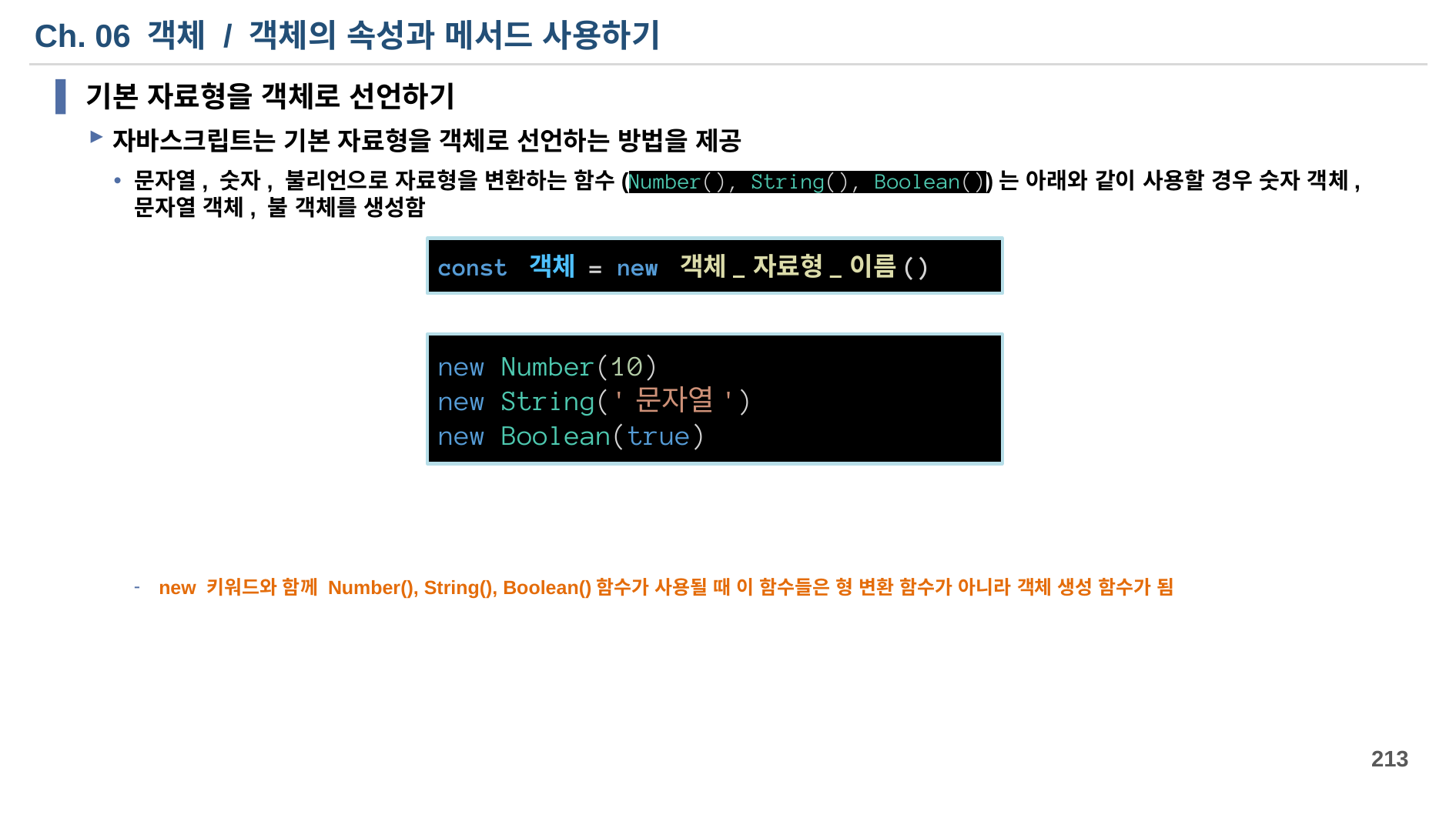

# Ch. 06 객체 / 객체의 속성과 메서드 사용하기
기본 자료형을 객체로 선언하기
자바스크립트는 기본 자료형을 객체로 선언하는 방법을 제공
문자열, 숫자, 불리언으로 자료형을 변환하는 함수(Number(), String(), Boolean())는 아래와 같이 사용할 경우 숫자 객체, 문자열 객체, 불 객체를 생성함

new 키워드와 함께 Number(), String(), Boolean()함수가 사용될 때 이 함수들은 형 변환 함수가 아니라 객체 생성 함수가 됨

const 객체 = new 객체_자료형_이름()
new Number(10)
new String('문자열')
new Boolean(true)
213